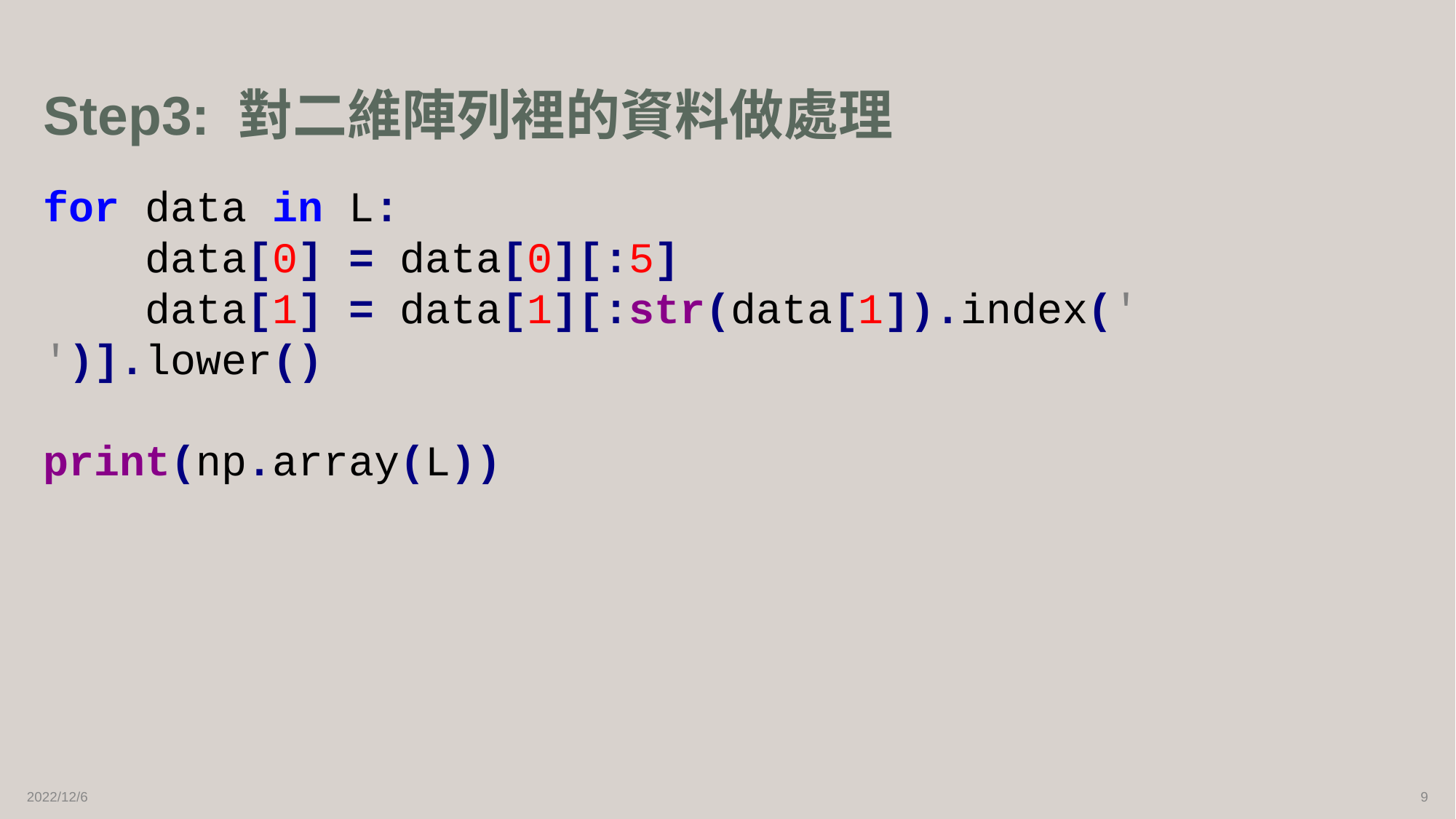

# Step3: 對二維陣列裡的資料做處理
for data in L:
    data[0] = data[0][:5]
    data[1] = data[1][:str(data[1]).index(' ')].lower()

print(np.array(L))
2022/12/6
9